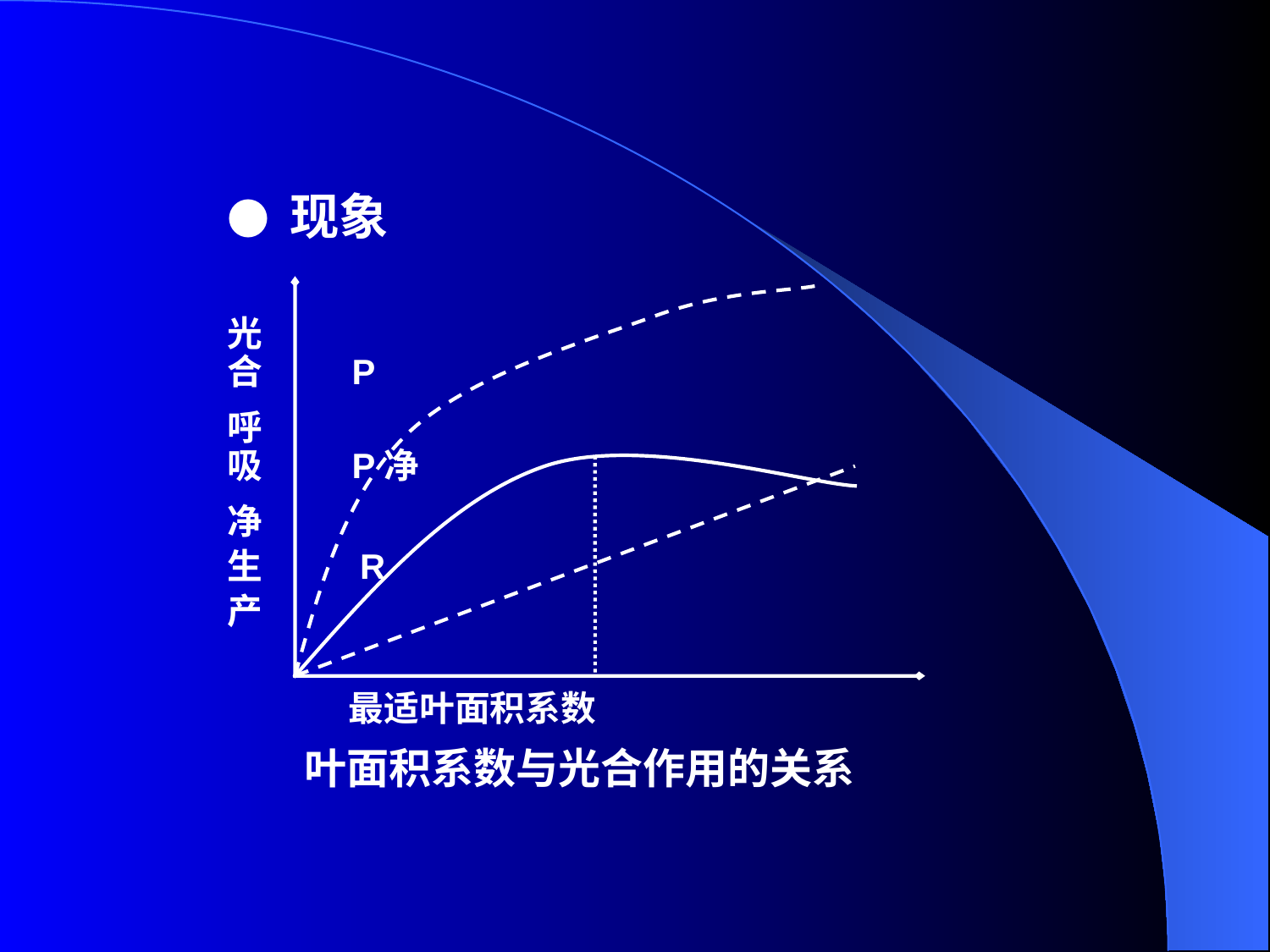

● 现象

光
合          P
呼
吸          P净
净
生           R
产

              最适叶面积系数
       叶面积系数与光合作用的关系